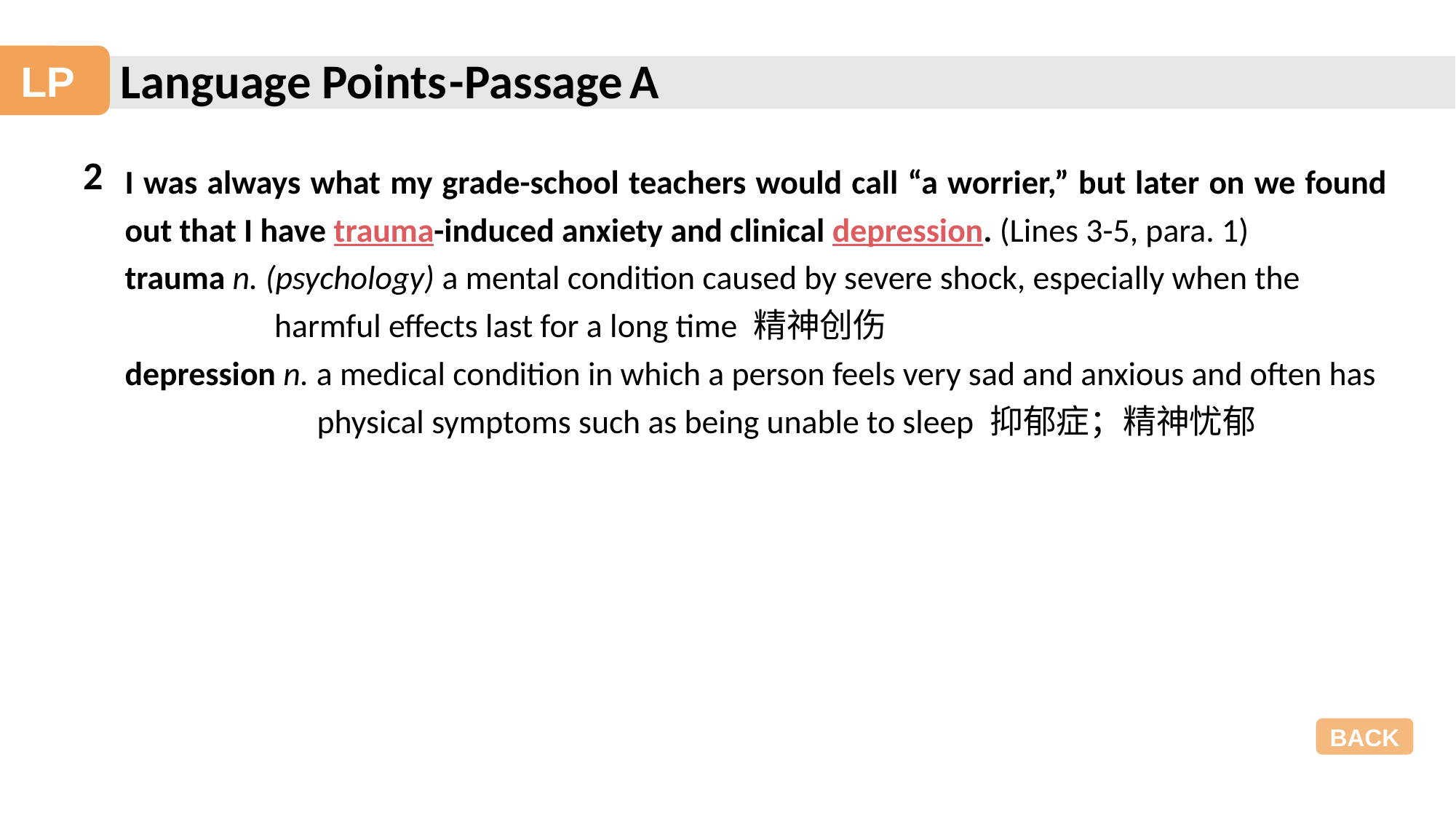

Language Points
-Passage A
LP

2
I was always what my grade-school teachers would call “a worrier,” but later on we found out that I have trauma-induced anxiety and clinical depression. (Lines 3-5, para. 1)
trauma n. (psychology) a mental condition caused by severe shock, especially when the harmful effects last for a long time 精神创伤
depression n. a medical condition in which a person feels very sad and anxious and often has physical symptoms such as being unable to sleep 抑郁症；精神忧郁
BACK